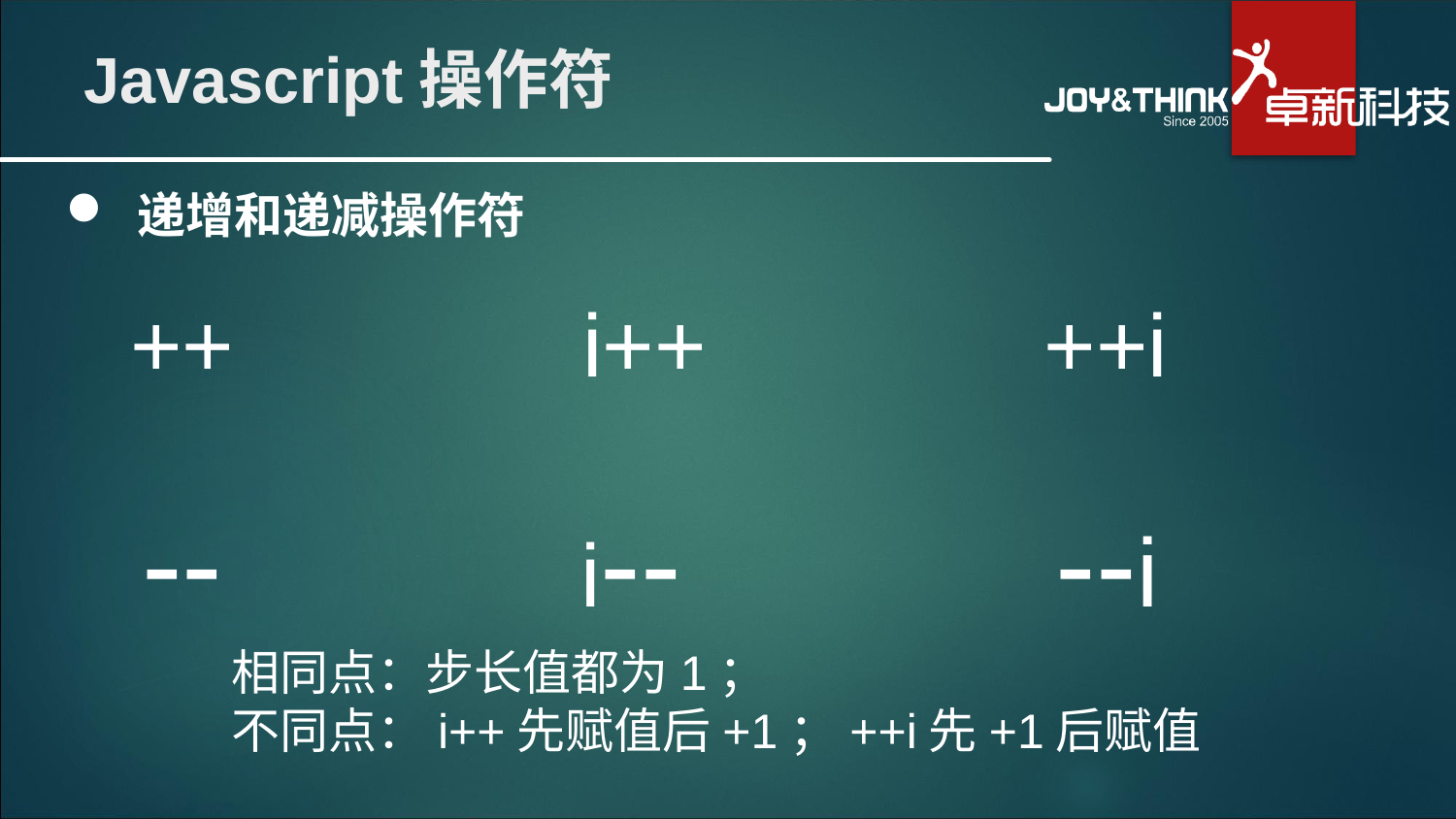

# Javascript操作符
 递增和递减操作符
++
i++
++i
--
i--
--i
相同点：步长值都为1；
不同点：i++先赋值后+1；++i先+1后赋值